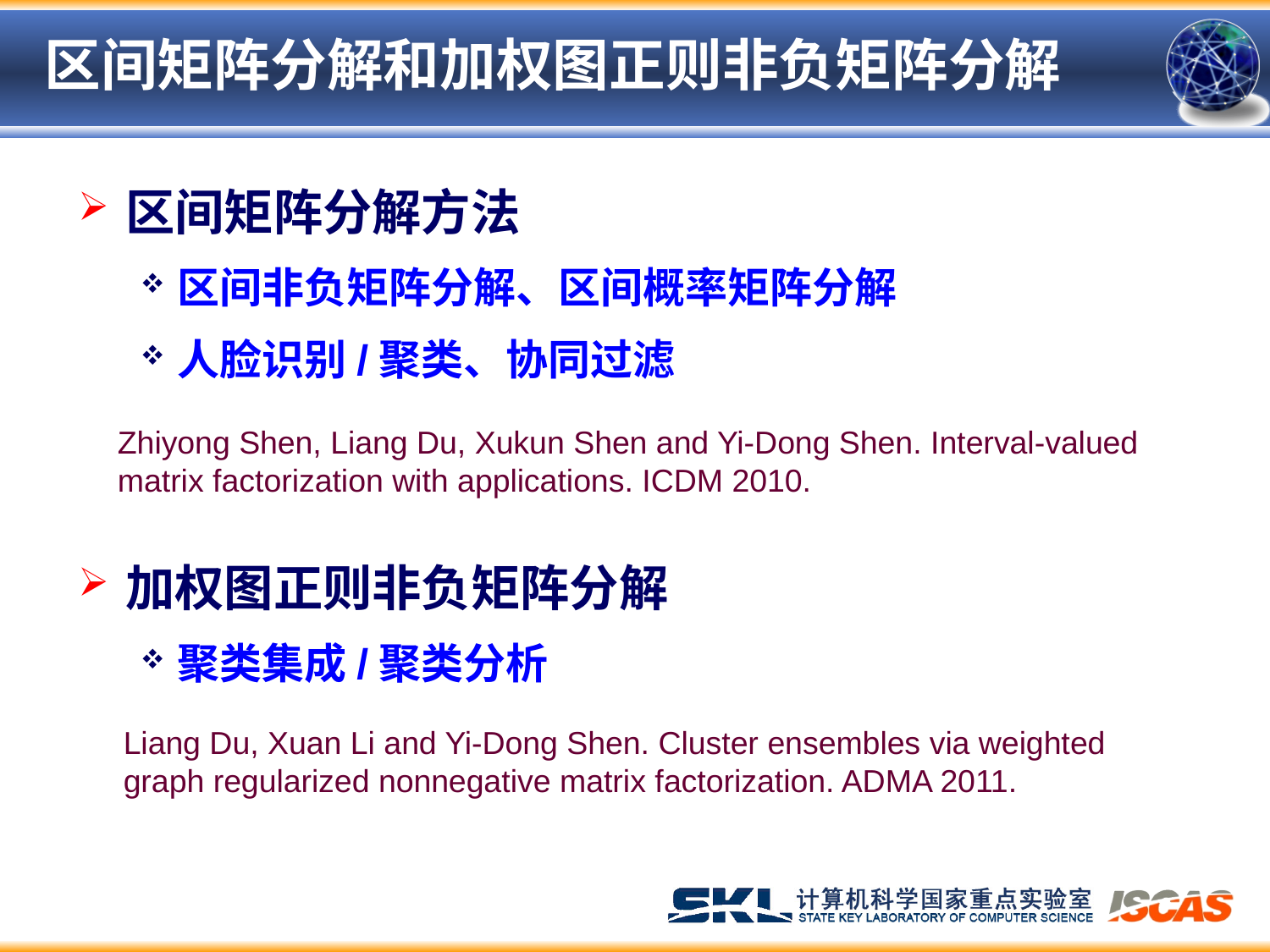

# 区间矩阵分解和加权图正则非负矩阵分解
区间矩阵分解方法
区间非负矩阵分解、区间概率矩阵分解
人脸识别/聚类、协同过滤

加权图正则非负矩阵分解
聚类集成/聚类分析

Zhiyong Shen, Liang Du, Xukun Shen and Yi-Dong Shen. Interval-valued matrix factorization with applications. ICDM 2010.
Liang Du, Xuan Li and Yi-Dong Shen. Cluster ensembles via weighted
graph regularized nonnegative matrix factorization. ADMA 2011.